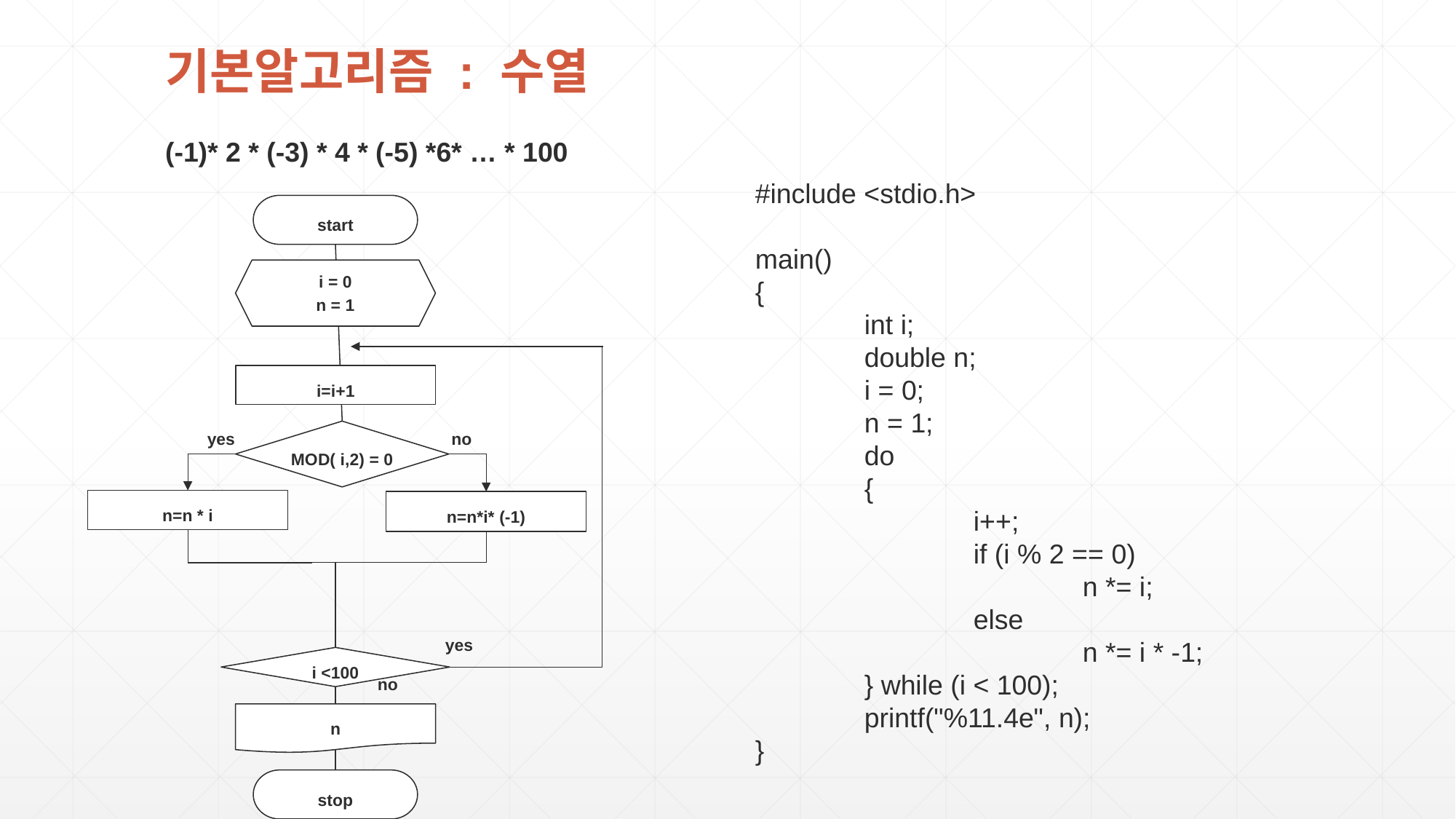

기본알고리즘 : 수열
(-1)* 2 * (-3) * 4 * (-5) *6* … * 100
#include <stdio.h>

main()
{
	int i;
	double n;
	i = 0;
	n = 1;
	do
	{
		i++;
		if (i % 2 == 0)
			n *= i;
		else
			n *= i * -1;
	} while (i < 100);
	printf("%11.4e", n);
}
start
i = 0
n = 1
i=i+1
MOD( i,2) = 0
yes
no
n=n * i
n=n*i* (-1)
yes
i <100
no
n
stop